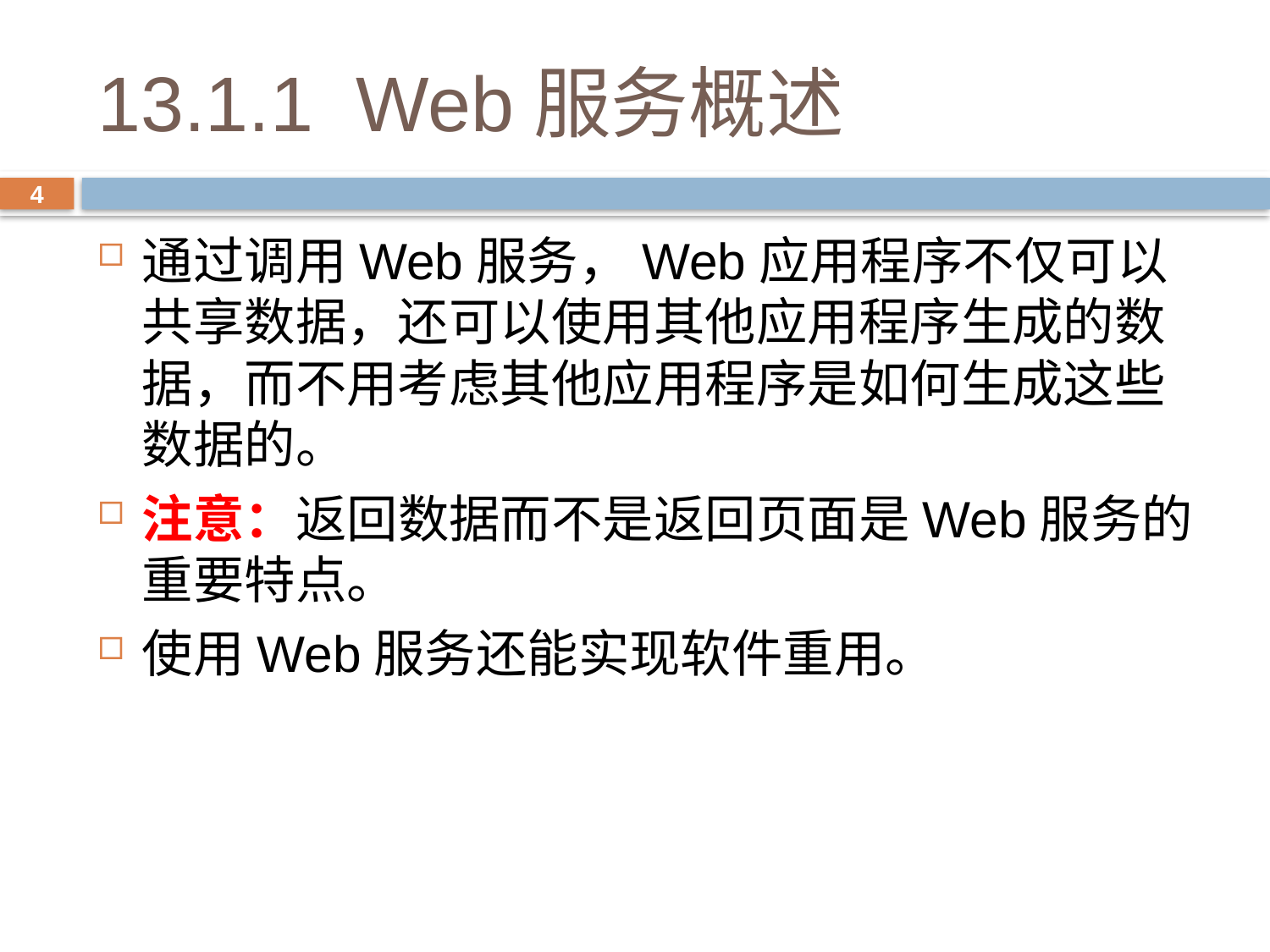

# 13.1.1  Web服务概述
4
通过调用Web服务，Web应用程序不仅可以共享数据，还可以使用其他应用程序生成的数据，而不用考虑其他应用程序是如何生成这些数据的。
注意：返回数据而不是返回页面是Web服务的重要特点。
使用Web服务还能实现软件重用。